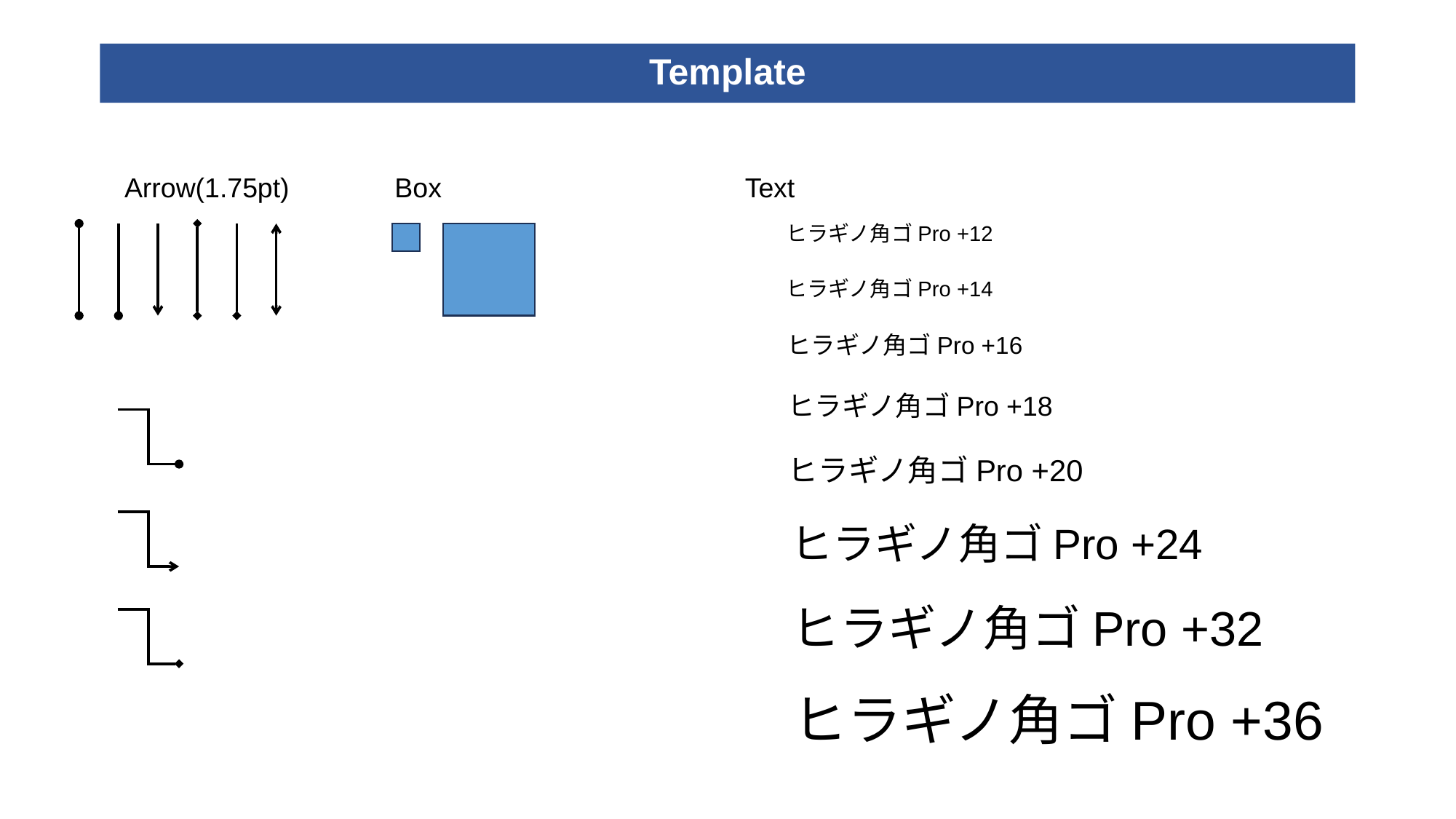

# Template
Arrow(1.75pt)
Box
Text
ヒラギノ角ゴPro +12

ヒラギノ角ゴPro +14
ヒラギノ角ゴPro +16
ヒラギノ角ゴPro +18
ヒラギノ角ゴPro +20
ヒラギノ角ゴPro +24
ヒラギノ角ゴPro +32
ヒラギノ角ゴPro +36